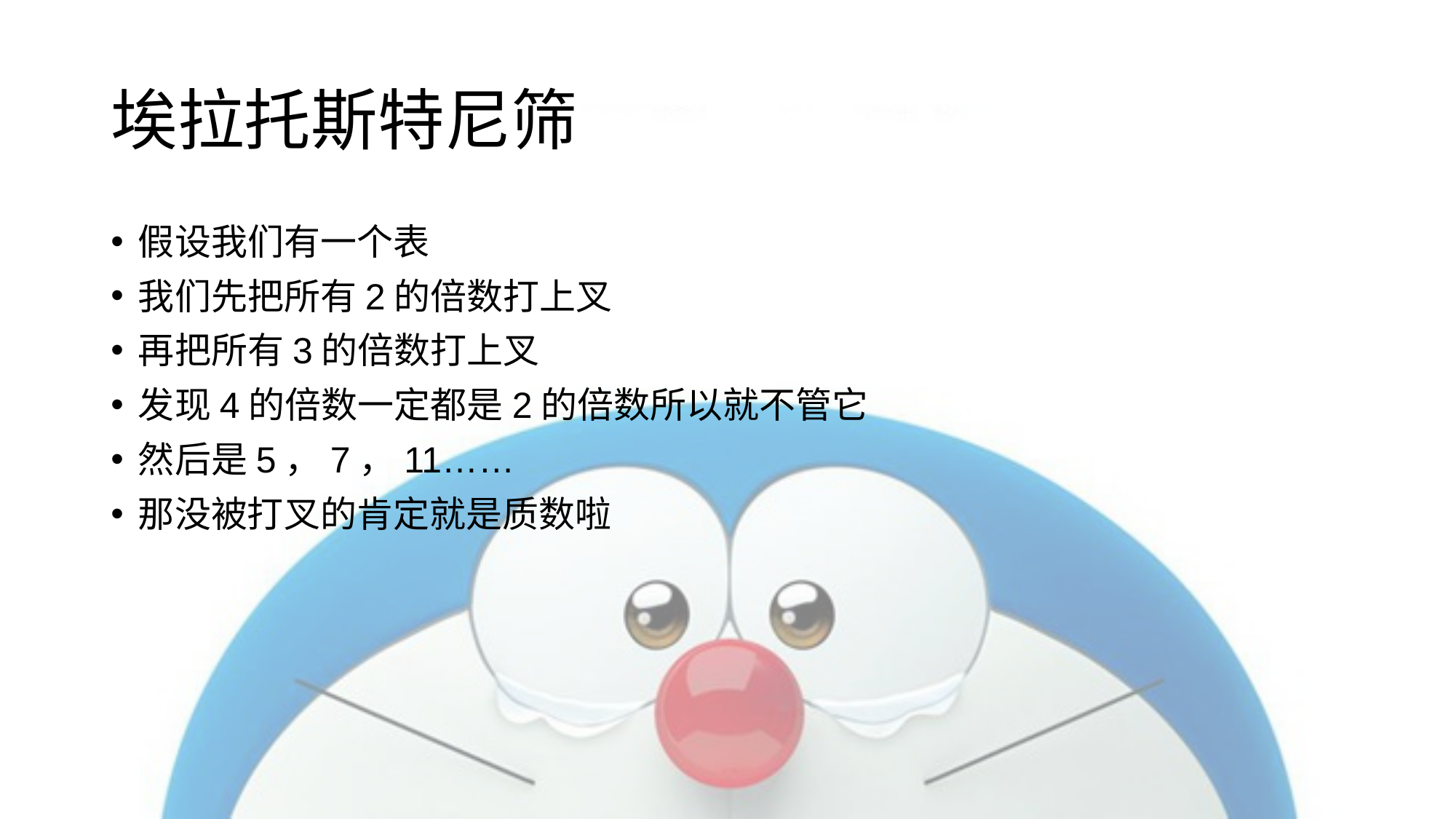

# 埃拉托斯特尼筛
假设我们有一个表
我们先把所有2的倍数打上叉
再把所有3的倍数打上叉
发现4的倍数一定都是2的倍数所以就不管它
然后是5，7，11……
那没被打叉的肯定就是质数啦